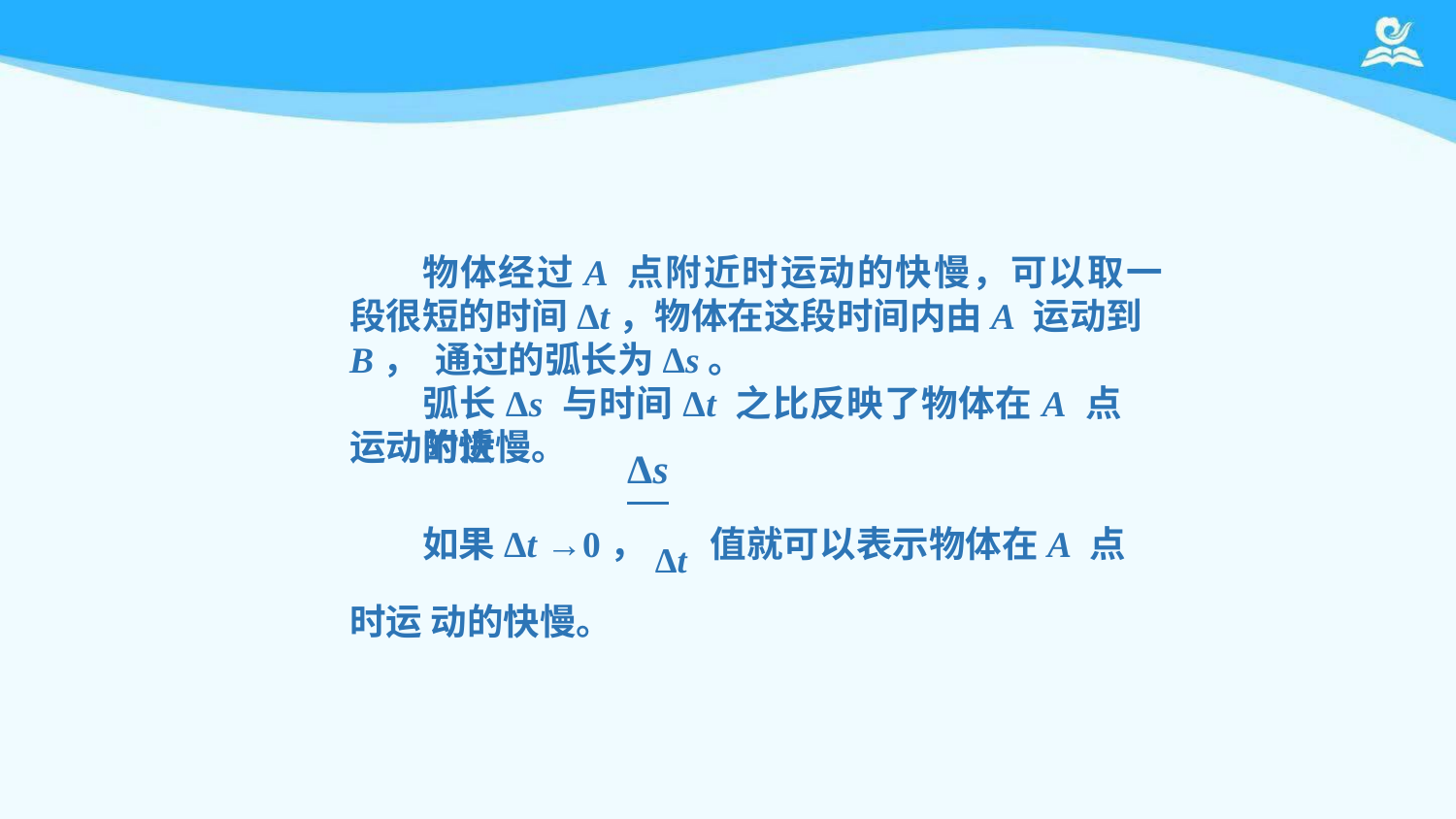

# 物体经过A 点附近时运动的快慢，可以取一 段很短的时间Δt，物体在这段时间内由A 运动到B，  通过的弧长为Δs。
弧长Δs 与时间Δt 之比反映了物体在A 点附近
运动的快慢。
Δs
如果Δt →0，Δt 值就可以表示物体在A 点时运 动的快慢。